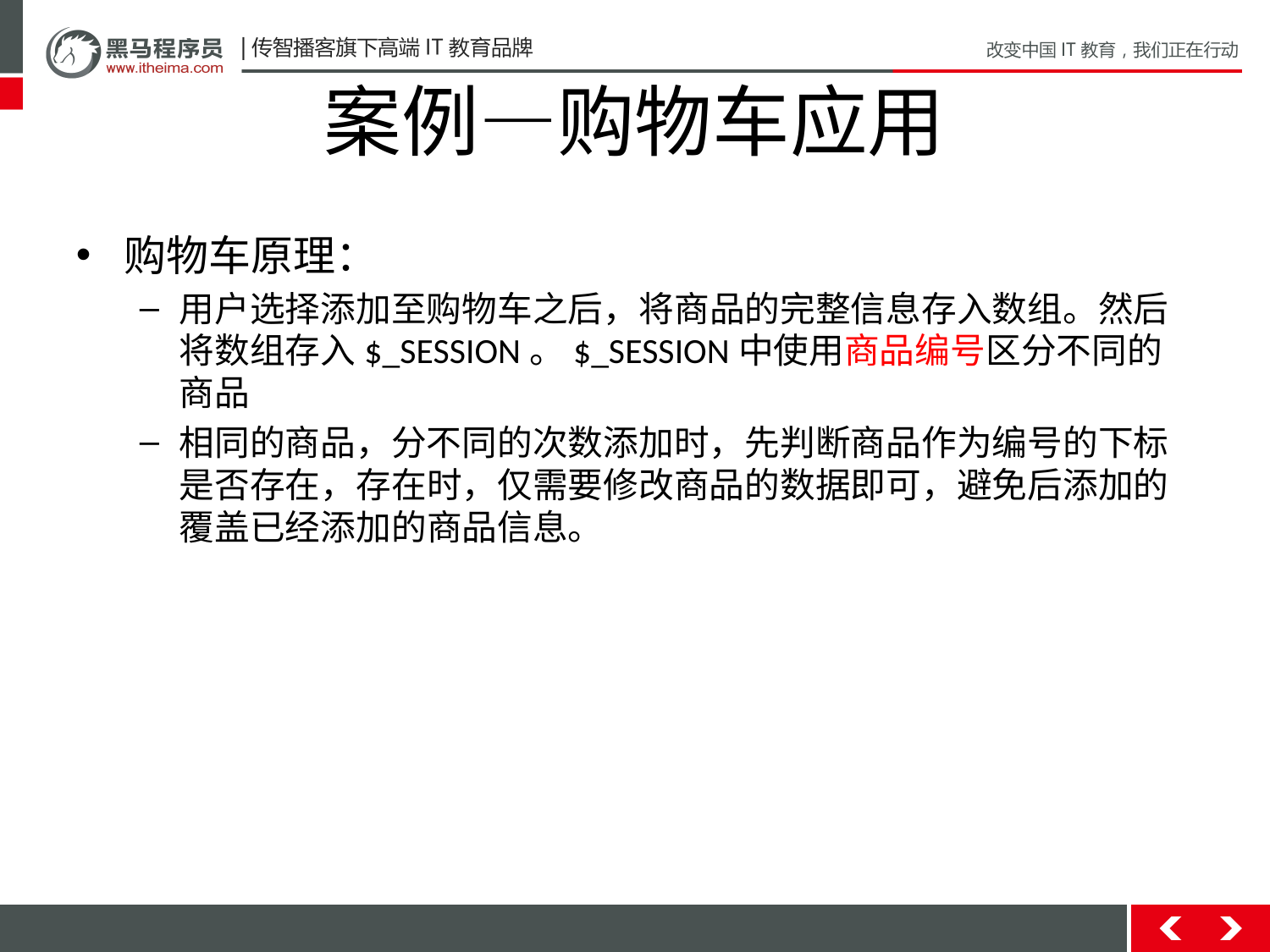

# 案例—购物车应用
购物车原理：
用户选择添加至购物车之后，将商品的完整信息存入数组。然后将数组存入$_SESSION。$_SESSION中使用商品编号区分不同的商品
相同的商品，分不同的次数添加时，先判断商品作为编号的下标是否存在，存在时，仅需要修改商品的数据即可，避免后添加的覆盖已经添加的商品信息。